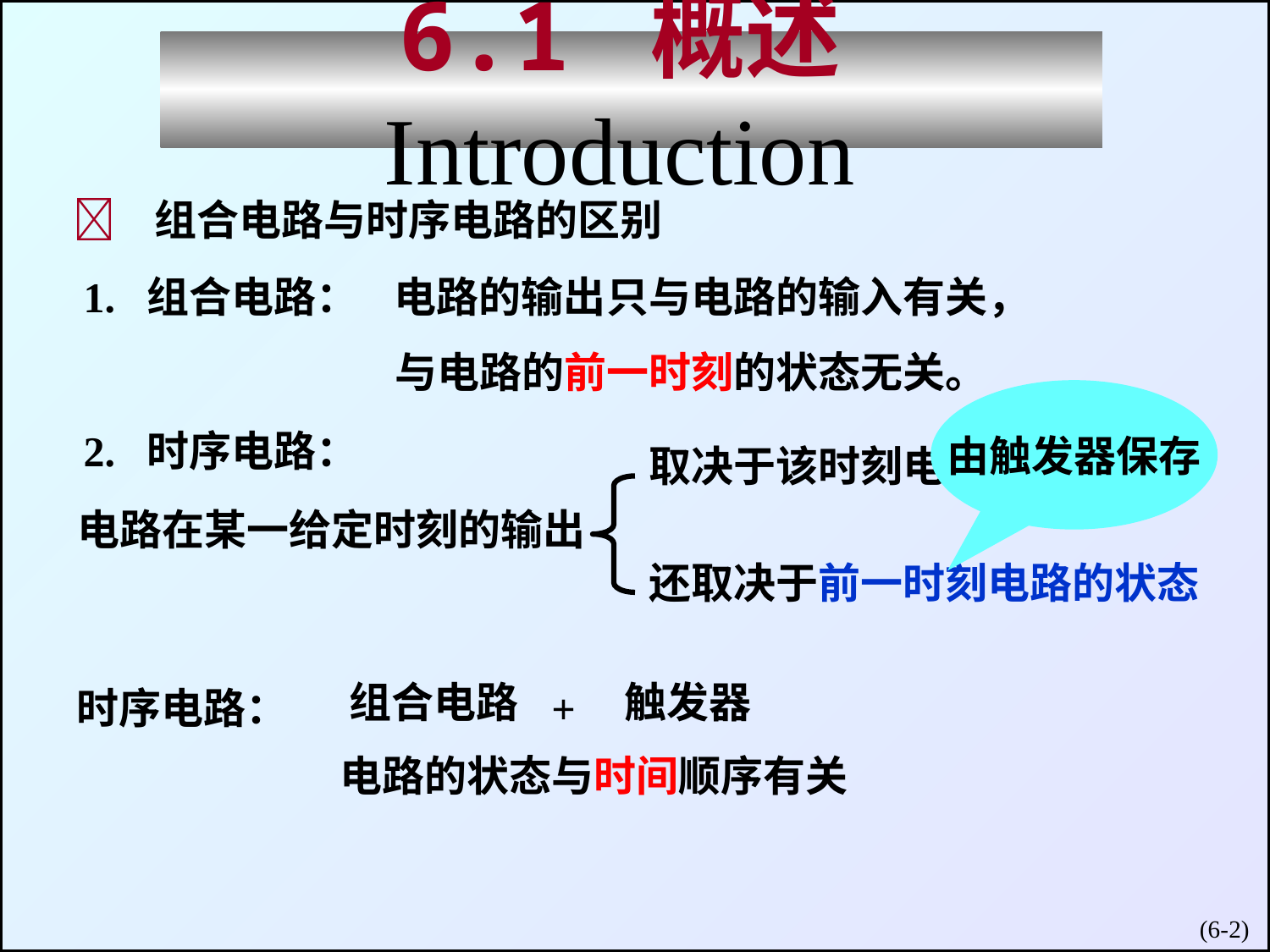

# 6.1 概述Introduction
•   组合电路与时序电路的区别
1.  组合电路：
电路的输出
只与电路的输入有关，
与电路的前一时刻的状态无关。
由触发器保存
2.  时序电路：
取决于该时刻电路的输入

电路在某一给定时刻的输出
还取决于前一时刻电路的状态
组合电路
触发器
+
时序电路：
电路的状态与时间顺序有关
(6-2)